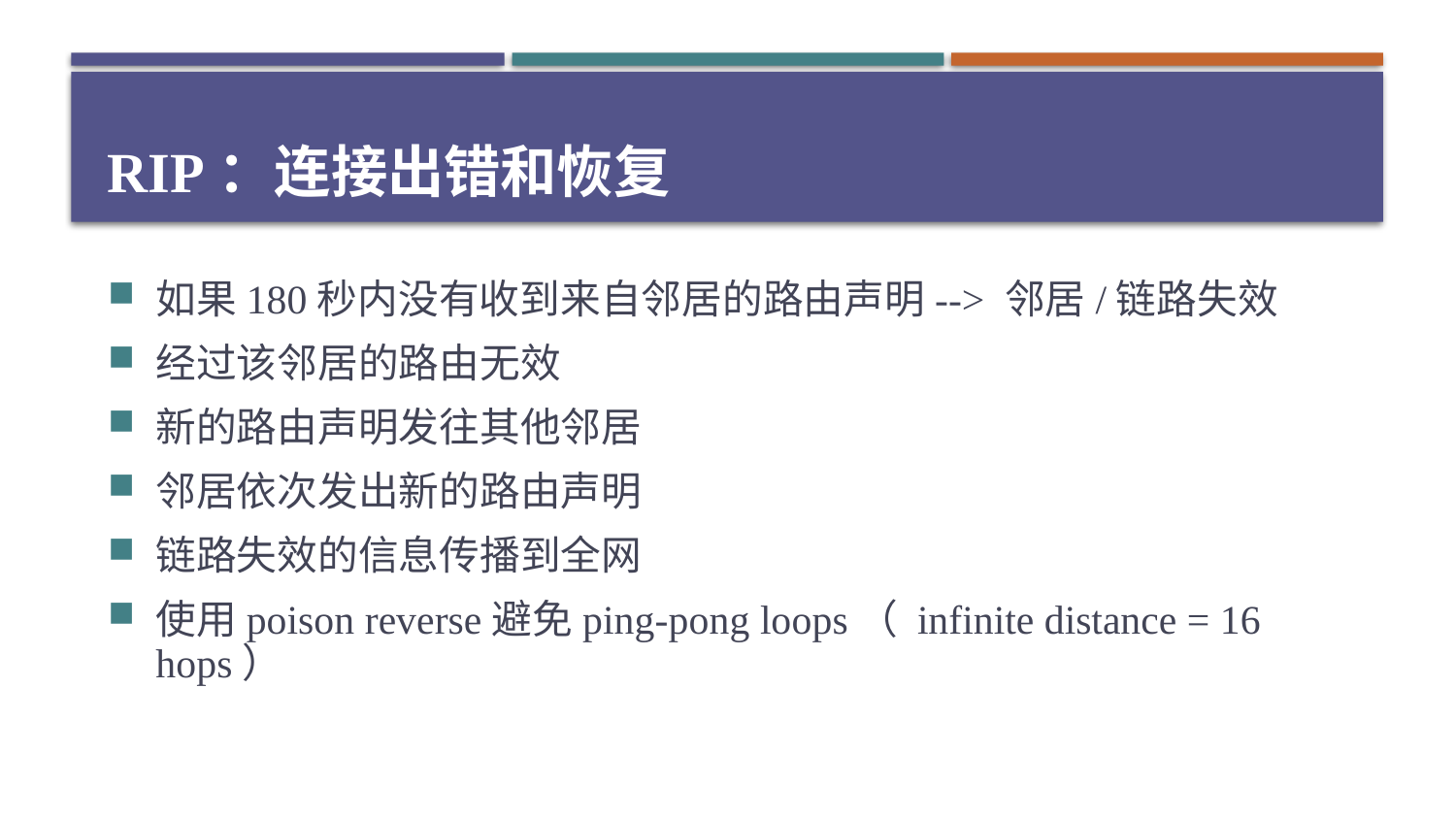

# RIP：连接出错和恢复
如果180秒内没有收到来自邻居的路由声明--> 邻居/链路失效
经过该邻居的路由无效
新的路由声明发往其他邻居
邻居依次发出新的路由声明
链路失效的信息传播到全网
使用poison reverse避免ping-pong loops（ infinite distance = 16 hops）